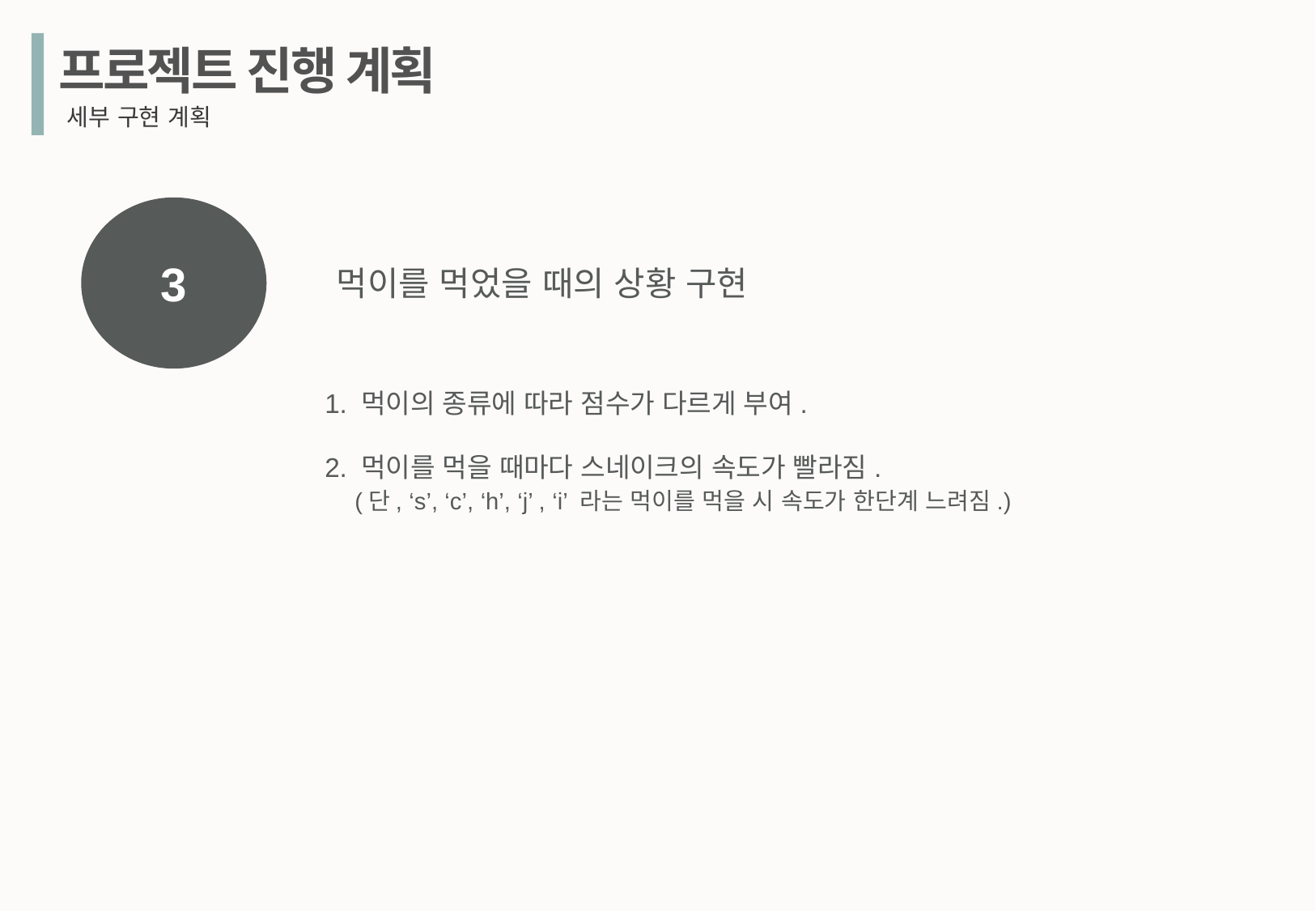

프로젝트 진행 계획
세부 구현 계획
3
먹이를 먹었을 때의 상황 구현
1. 먹이의 종류에 따라 점수가 다르게 부여.

2. 먹이를 먹을 때마다 스네이크의 속도가 빨라짐.
    (단, ‘s’, ‘c’, ‘h’, ‘j’ , ‘i’ 라는 먹이를 먹을 시 속도가 한단계 느려짐.)